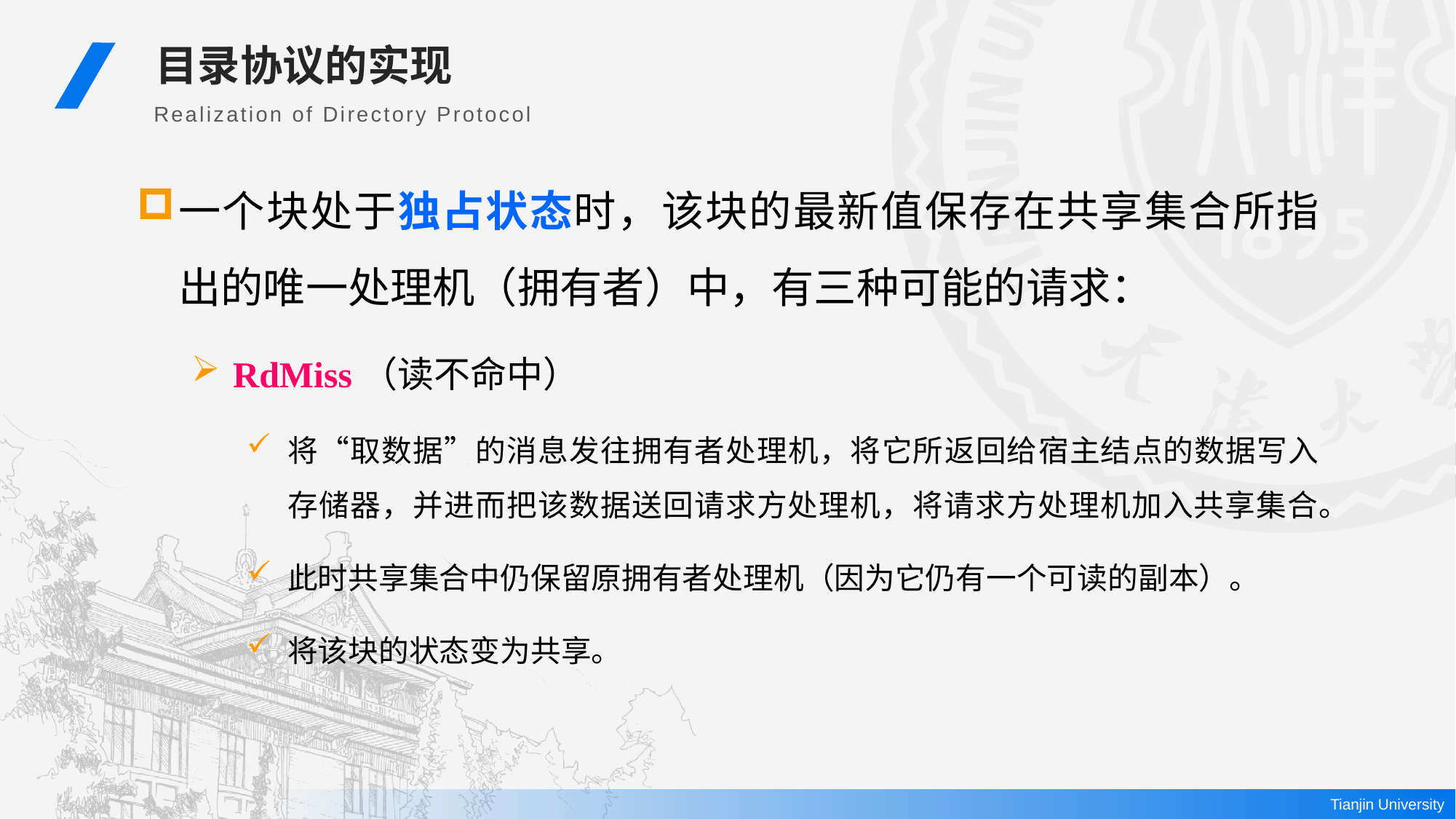

目录协议的实现
Realization of Directory Protocol
一个块处于独占状态时，该块的最新值保存在共享集合所指出的唯一处理机（拥有者）中，有三种可能的请求：
RdMiss（读不命中）
将“取数据”的消息发往拥有者处理机，将它所返回给宿主结点的数据写入存储器，并进而把该数据送回请求方处理机，将请求方处理机加入共享集合。
此时共享集合中仍保留原拥有者处理机（因为它仍有一个可读的副本）。
将该块的状态变为共享。